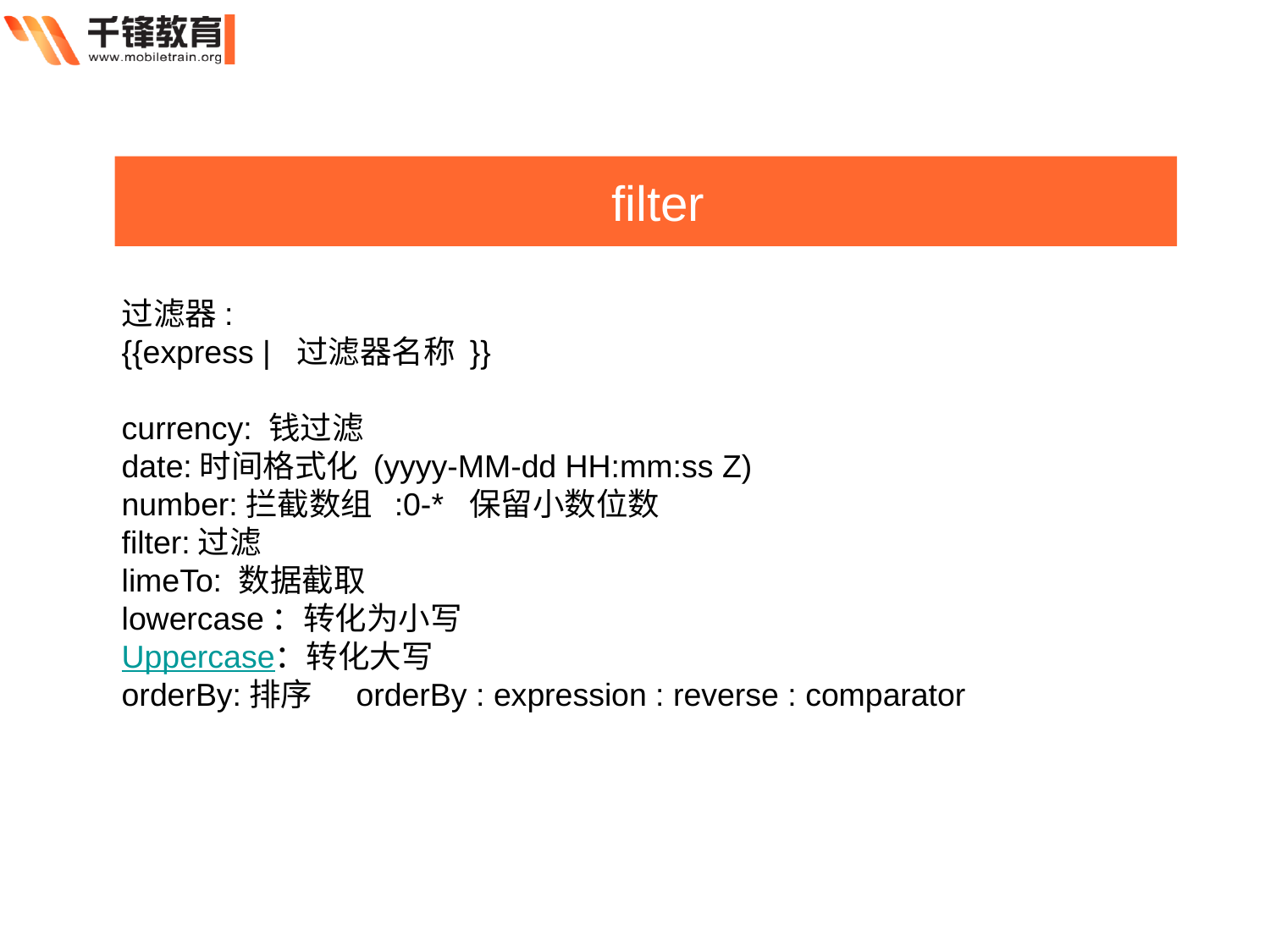

filter
过滤器:
{{express |  过滤器名称 }}

currency: 钱过滤
date:时间格式化 (yyyy-MM-dd HH:mm:ss Z)
number:拦截数组  :0-*  保留小数位数
filter:过滤
limeTo: 数据截取
lowercase：转化为小写
Uppercase：转化大写
orderBy:排序     orderBy : expression : reverse : comparator